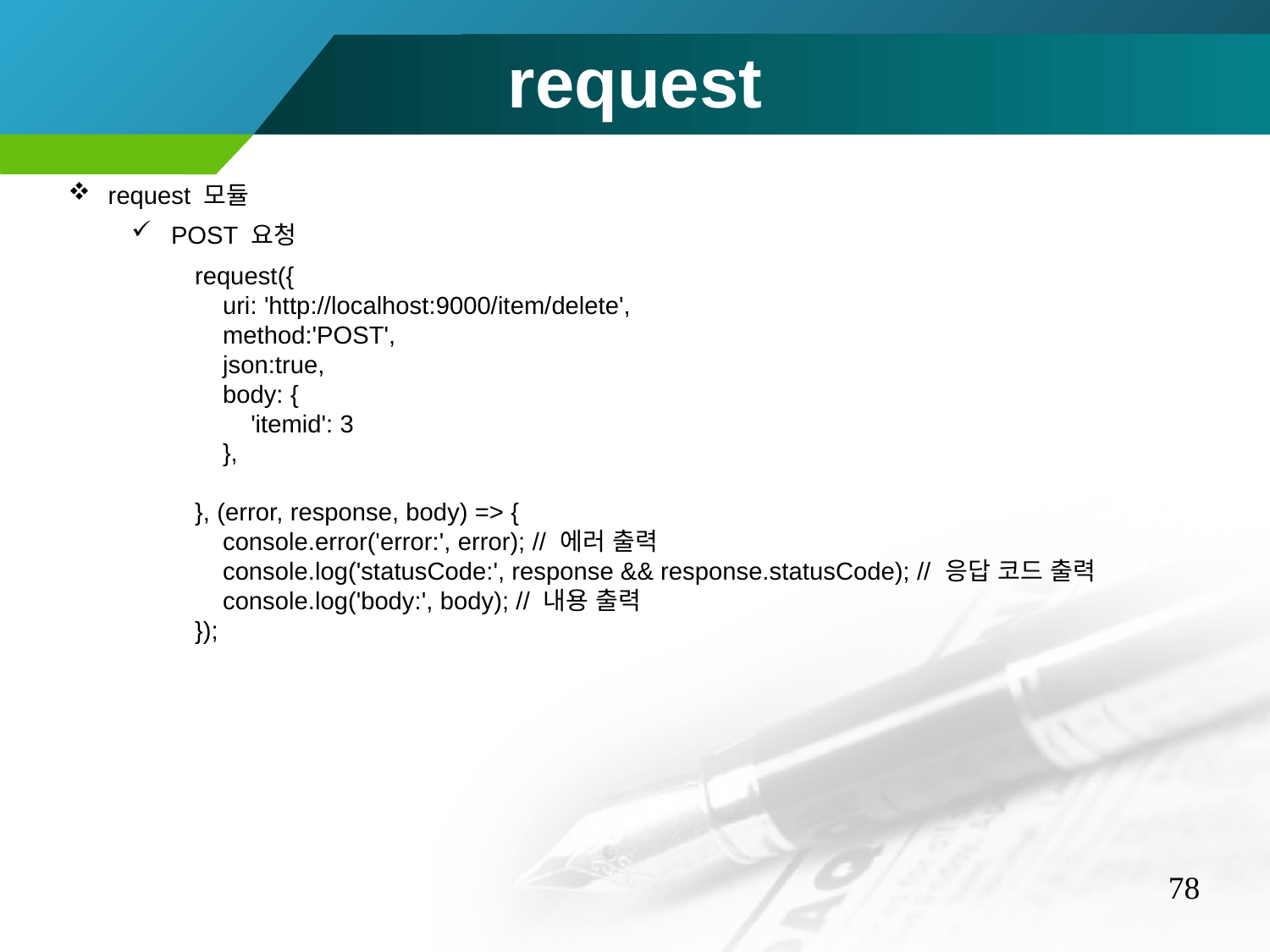

request
request 모듈
POST 요청
request({
    uri: 'http://localhost:9000/item/delete',
    method:'POST',
    json:true,
    body: {
        'itemid': 3
    },

}, (error, response, body) => {
    console.error('error:', error); // 에러 출력
    console.log('statusCode:', response && response.statusCode); // 응답 코드 출력
    console.log('body:', body); // 내용 출력
});

78